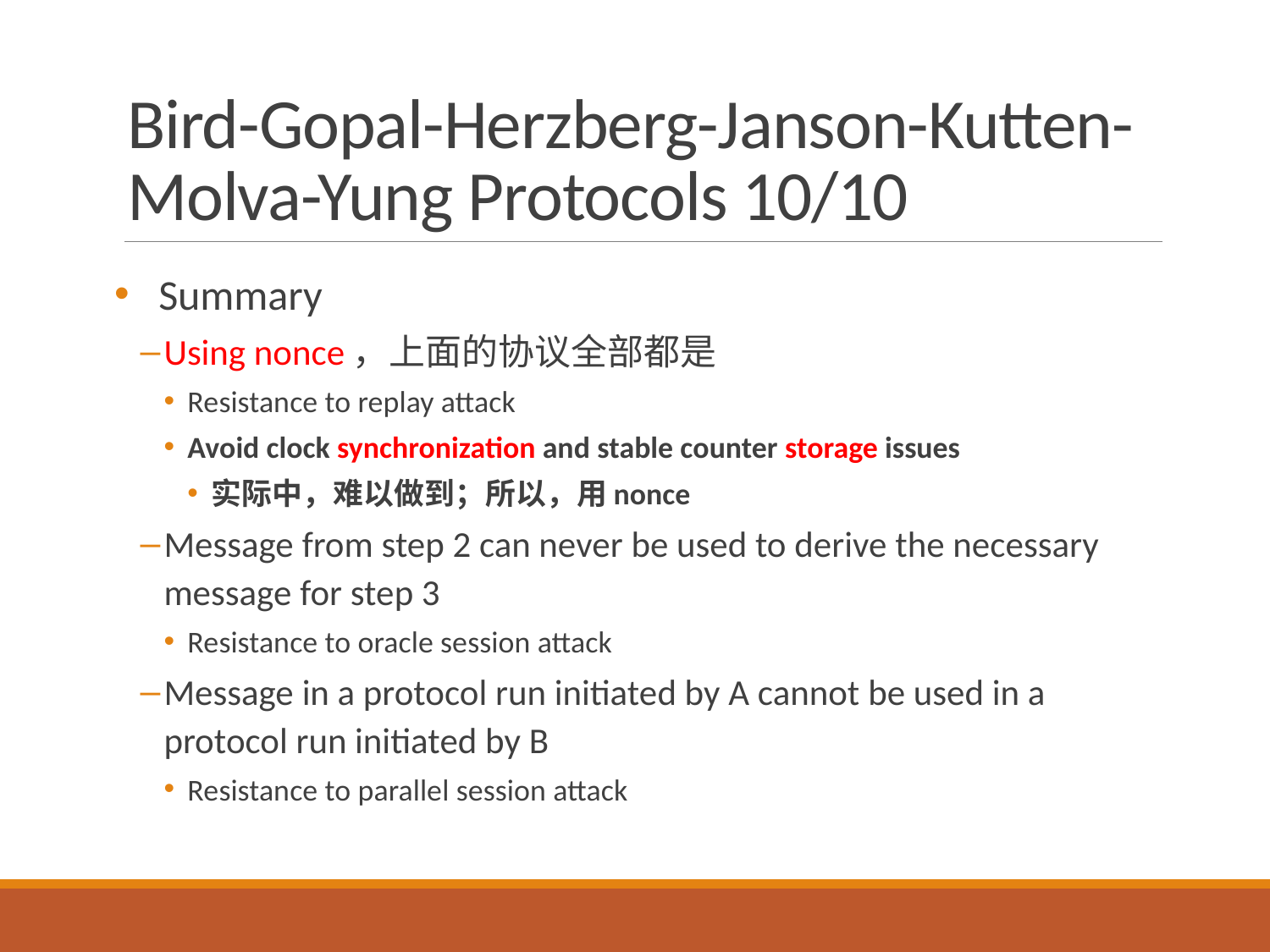

# Bird-Gopal-Herzberg-Janson-Kutten-Molva-Yung Protocols 10/10
Summary
Using nonce，上面的协议全部都是
Resistance to replay attack
Avoid clock synchronization and stable counter storage issues
实际中，难以做到；所以，用nonce
Message from step 2 can never be used to derive the necessary message for step 3
Resistance to oracle session attack
Message in a protocol run initiated by A cannot be used in a protocol run initiated by B
Resistance to parallel session attack

17